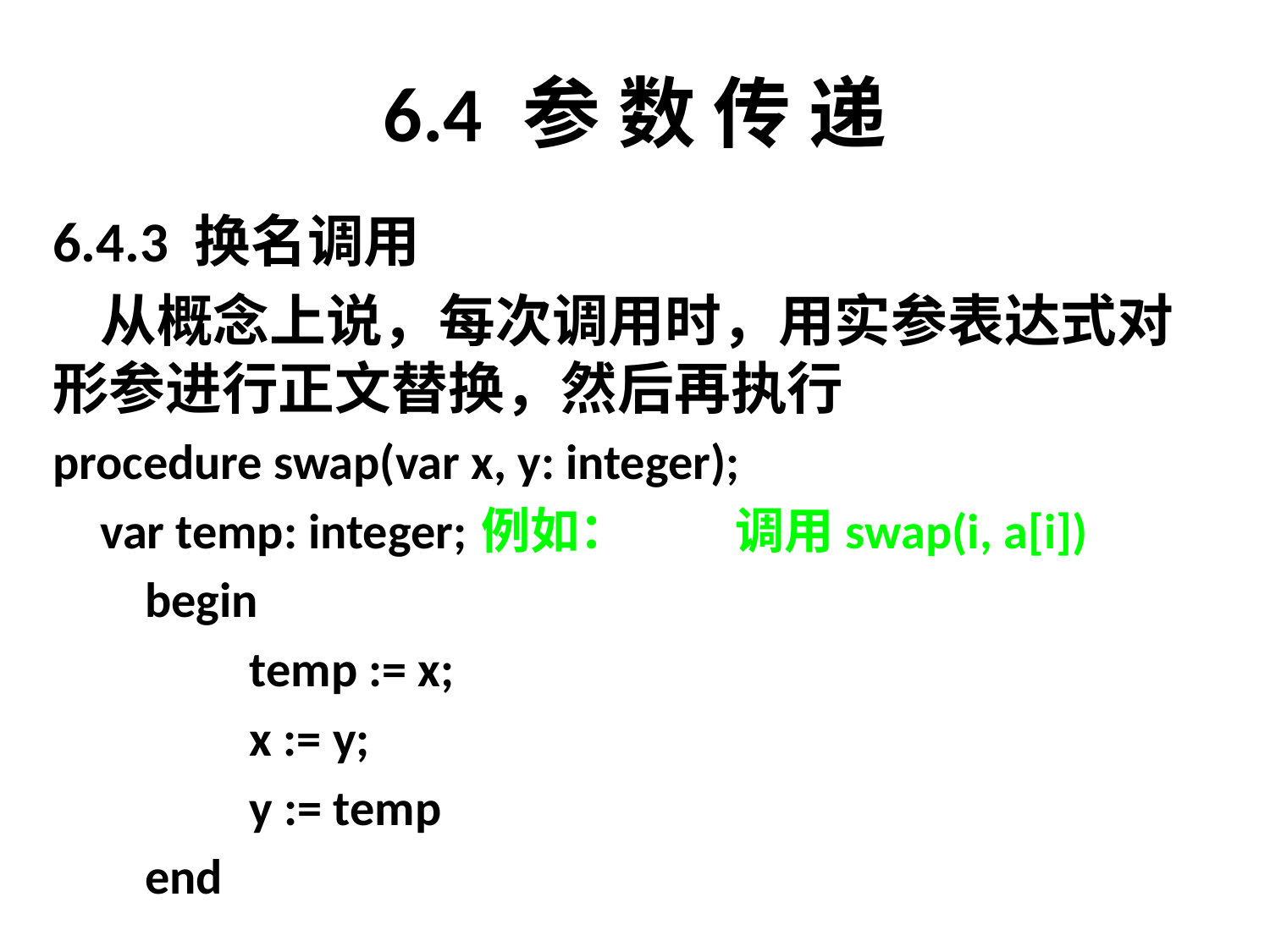

# 6.4 参 数 传 递
6.4.3 换名调用
	从概念上说，每次调用时，用实参表达式对
形参进行正文替换，然后再执行
procedure swap(var x, y: integer);
	var temp: integer;	例如：	调用swap(i, a[i])
	    begin
		  temp := x;
		  x := y;
		  y := temp
	    end